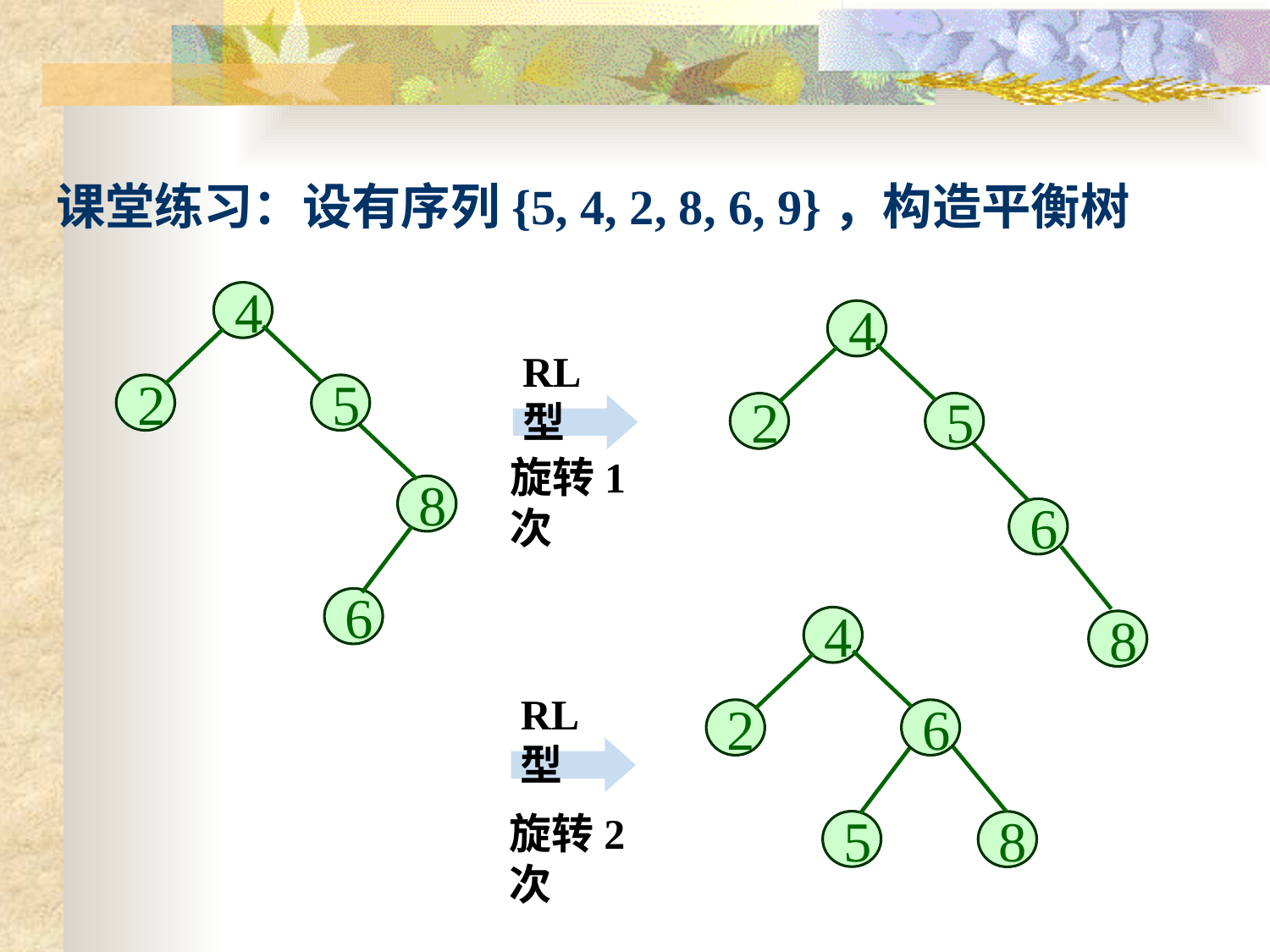

课堂练习：设有序列{5, 4, 2, 8, 6, 9}，构造平衡树
4

2
5

8

6
4

2
5
RL型

旋转1次

6

8
4

2
RL型

旋转2次
6

5
8